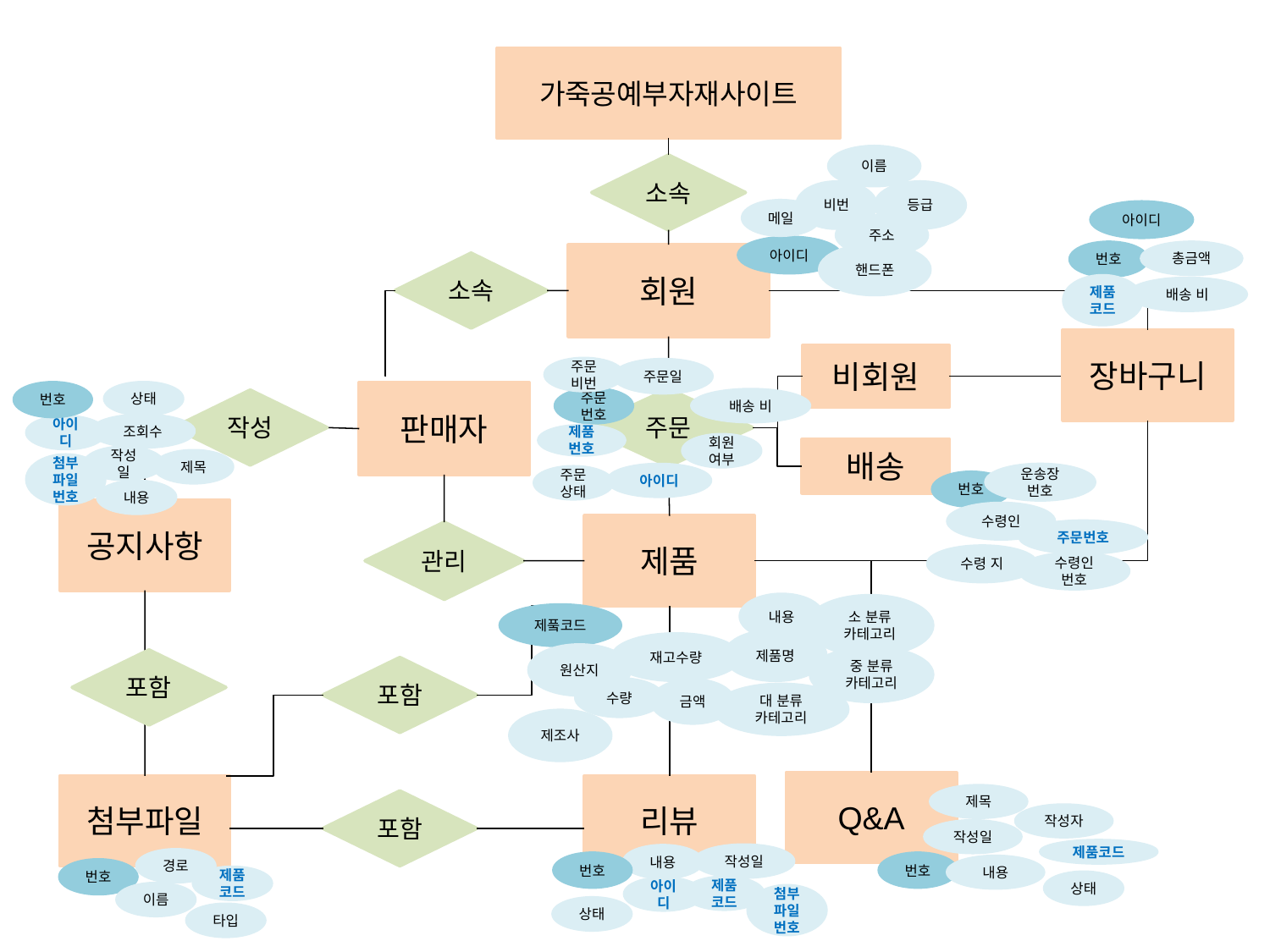

가죽공예부자재사이트
이름
소속
비번
등급
메일
아이디
주소
아이디
번호
총금액
회원
핸드폰
소속
제품
코드
배송 비
장바구니
비회원
주문비번
주문일
상태
번호
판매자
주문번호
주문
배송 비
작성
조회수
아이디
제품번호
회원여부
배송
작성일
제목
첨부파일번호
운송장번호
아이디
주문상태
번호
내용
공지사항
수령인
제품
주문번호
관리
수령 지
수령인 번호
내용
소 분류
카테고리
제풐코드
제품명
재고수량
원산지
중 분류
카테고리
포함
포함
수량
금액
대 분류
카테고리
제조사
Q&A
첨부파일
리뷰
제목
포함
작성자
작성일
제품코드
작성일
내용
경로
번호
번호
내용
번호
제품
코드
상태
제품코드
아이디
이름
첨부파일번호
상태
타입